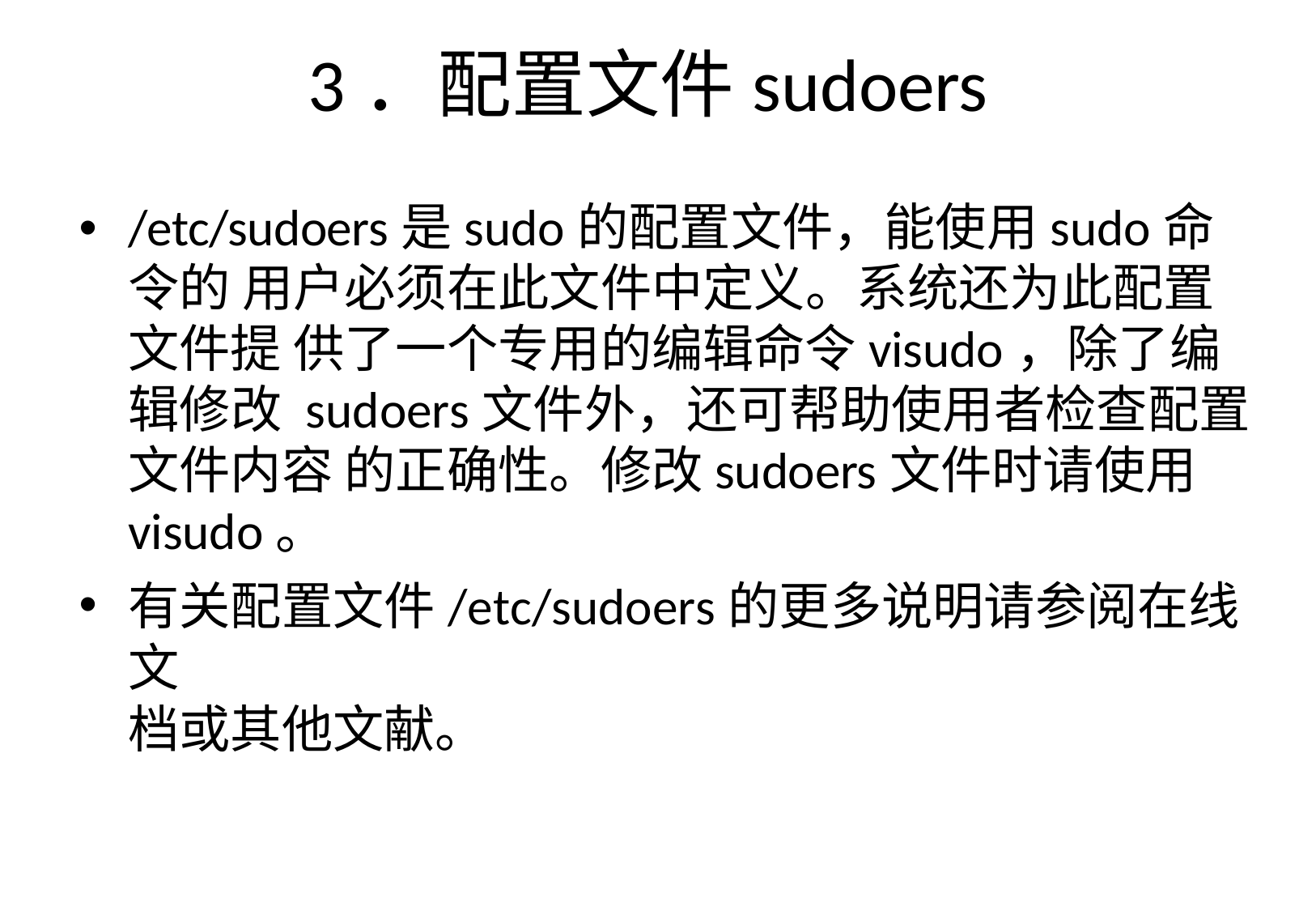

# 3．配置文件sudoers
/etc/sudoers是sudo的配置文件，能使用sudo命令的 用户必须在此文件中定义。系统还为此配置文件提 供了一个专用的编辑命令visudo，除了编辑修改 sudoers文件外，还可帮助使用者检查配置文件内容 的正确性。修改sudoers文件时请使用visudo。
有关配置文件/etc/sudoers的更多说明请参阅在线文
档或其他文献。